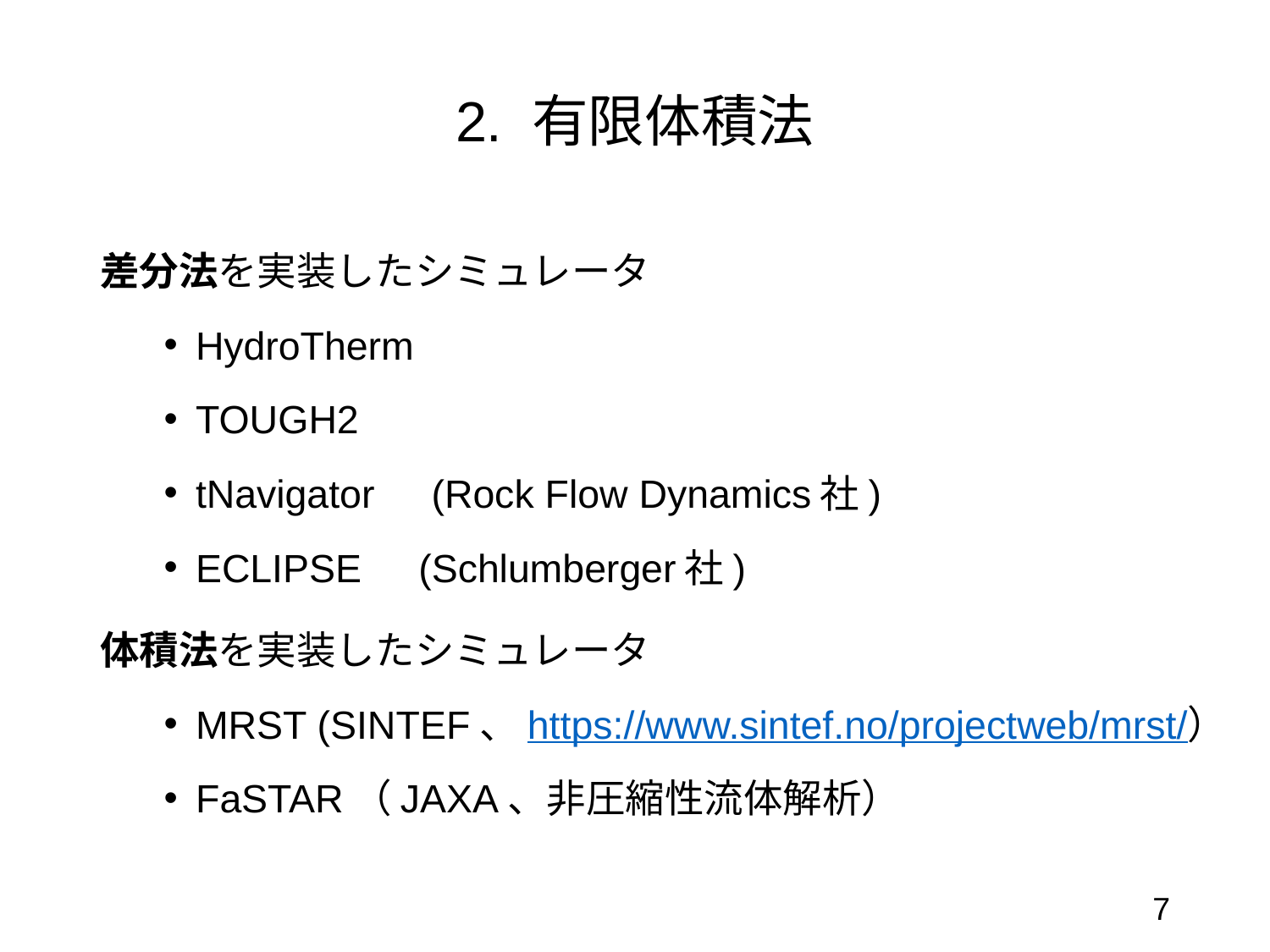

# 2. 有限体積法
差分法を実装したシミュレータ
HydroTherm
TOUGH2
tNavigator　(Rock Flow Dynamics社)
ECLIPSE　(Schlumberger社)
体積法を実装したシミュレータ
MRST (SINTEF、https://www.sintef.no/projectweb/mrst/）
FaSTAR（JAXA、非圧縮性流体解析）

7